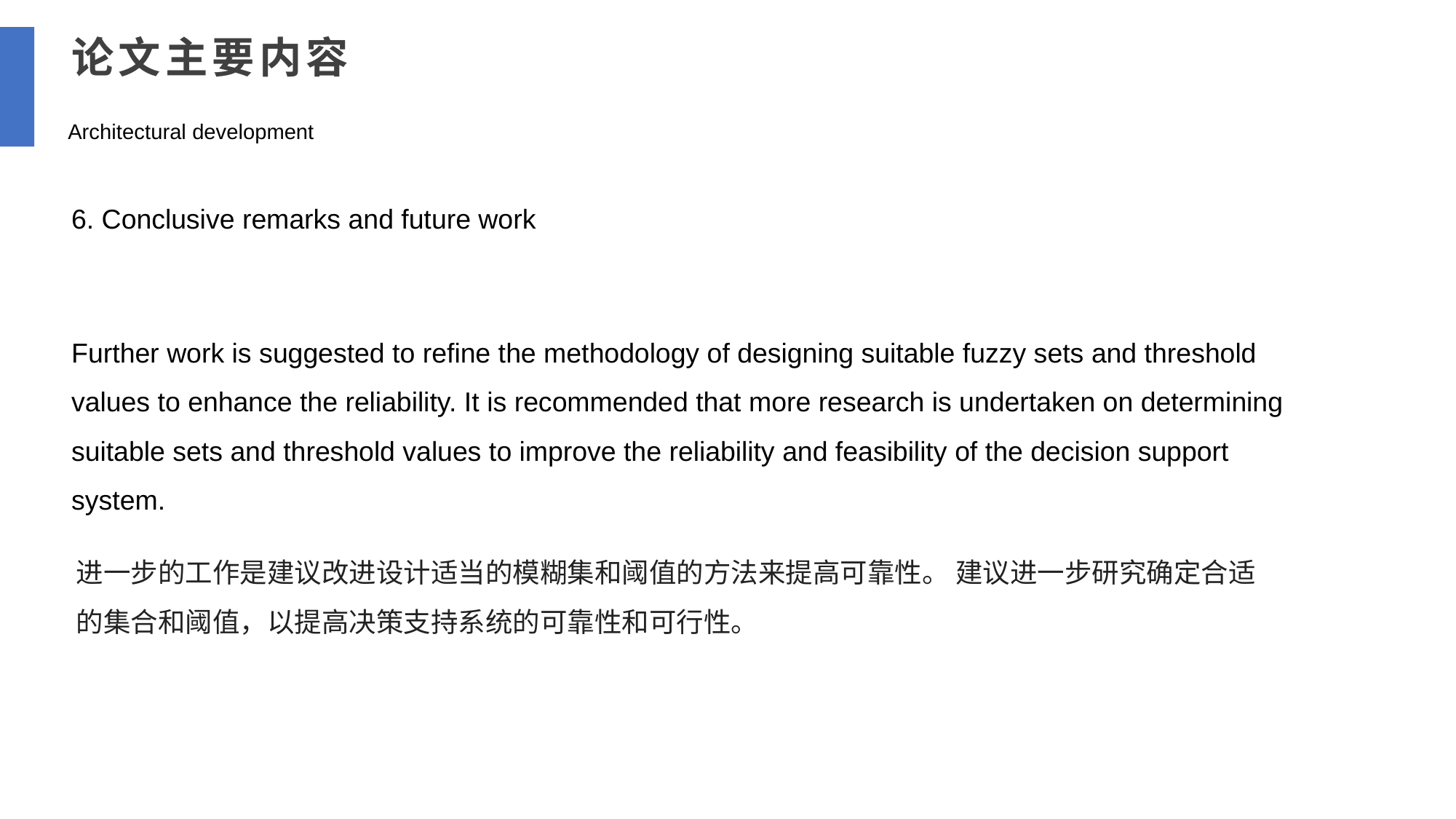

论文主要内容
Architectural development
6. Conclusive remarks and future work
Further work is suggested to refine the methodology of designing suitable fuzzy sets and threshold values to enhance the reliability. It is recommended that more research is undertaken on determining suitable sets and threshold values to improve the reliability and feasibility of the decision support system.
进一步的工作是建议改进设计适当的模糊集和阈值的方法来提高可靠性。 建议进一步研究确定合适的集合和阈值，以提高决策支持系统的可靠性和可行性。